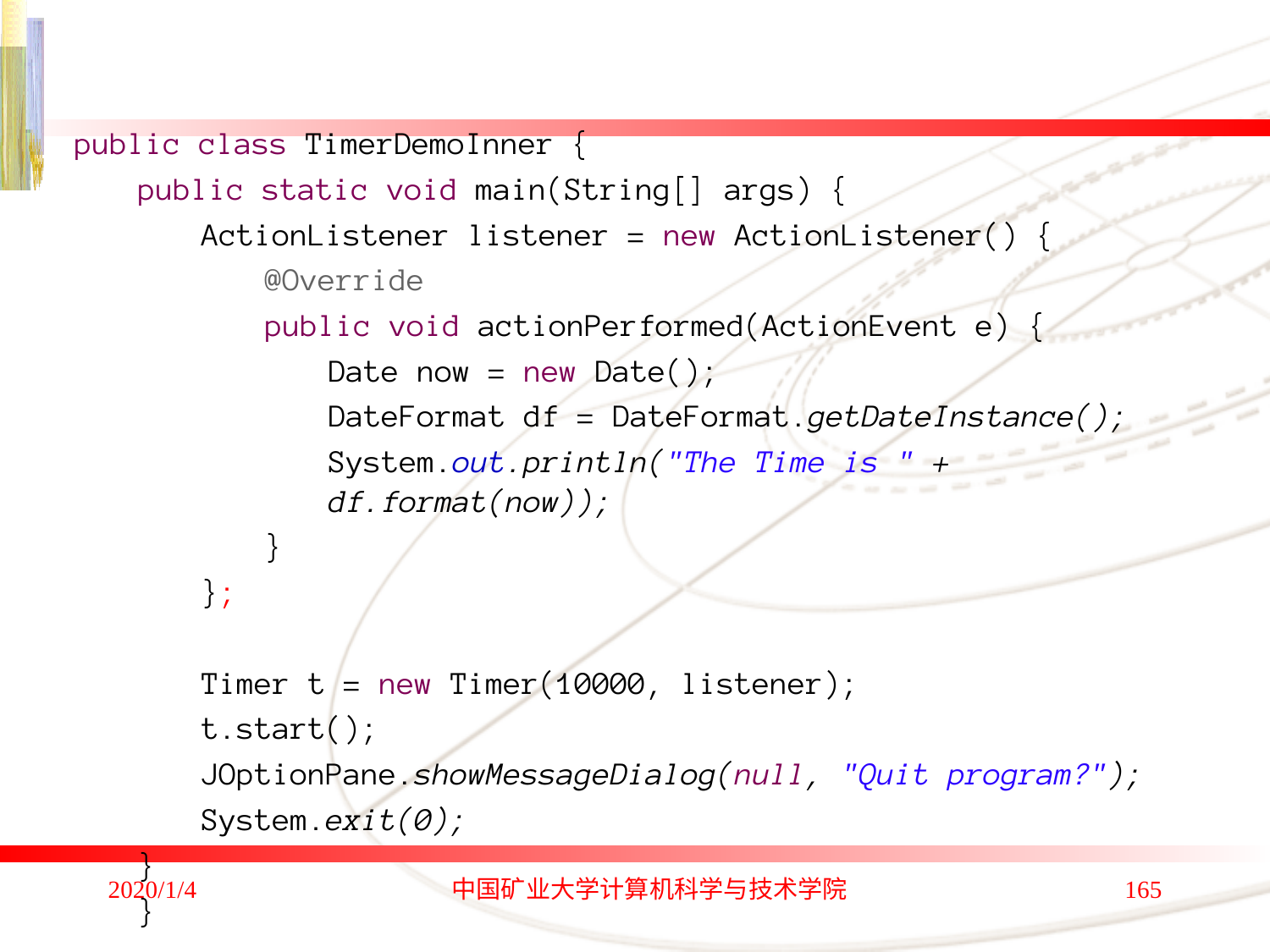

public class TimerDemoInner {
public static void main(String[] args) {
ActionListener listener = new ActionListener() {
@Override
public void actionPerformed(ActionEvent e) {
Date now = new Date();
DateFormat df = DateFormat.getDateInstance();
System.out.println("The Time is " + df.format(now));
}
};

Timer t = new Timer(10000, listener);
t.start();
JOptionPane.showMessageDialog(null, "Quit program?");
System.exit(0);
}
}
2020/1/4
中国矿业大学计算机科学与技术学院
165